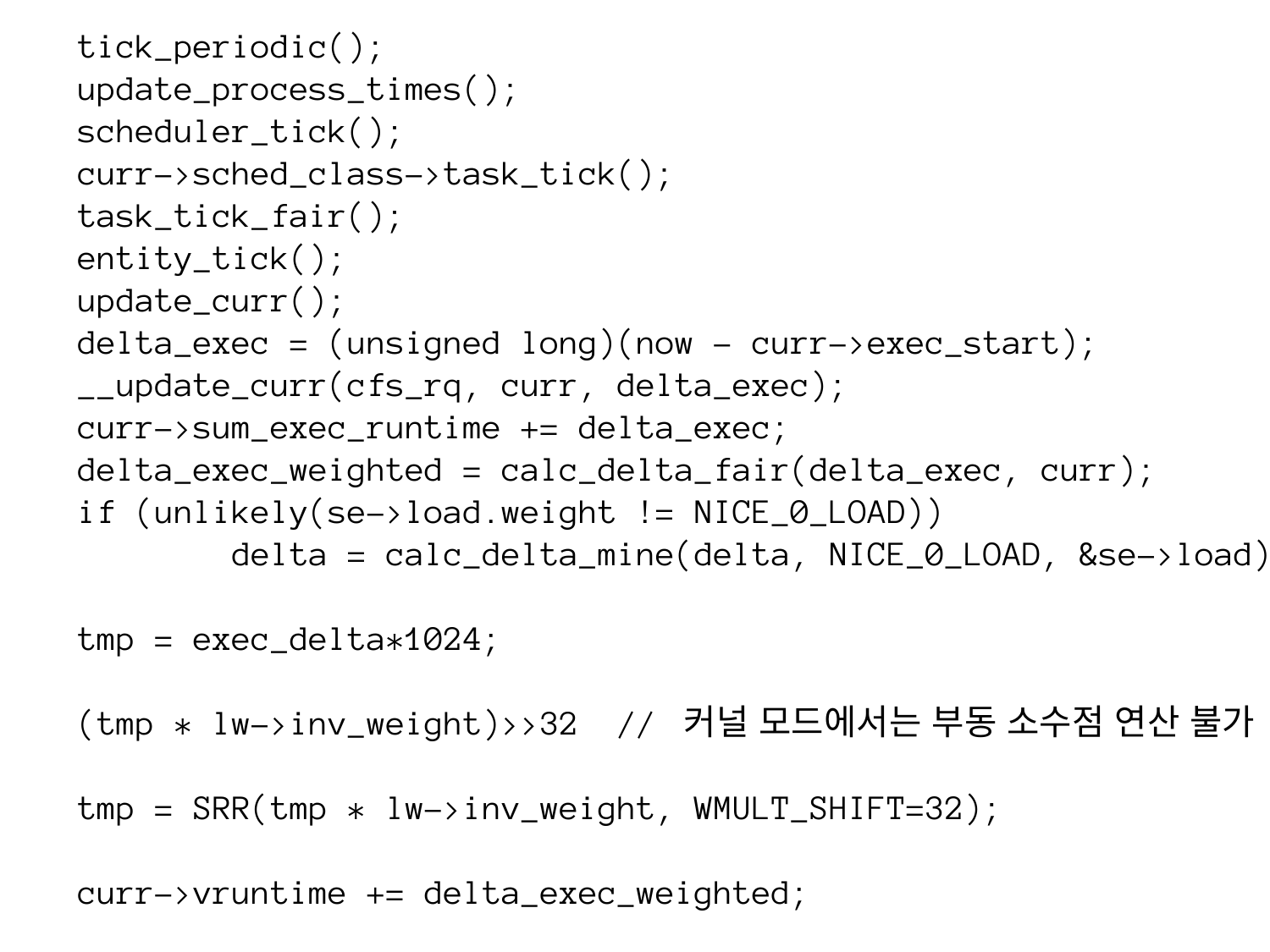

tick_periodic();
update_process_times();
scheduler_tick();
curr->sched_class->task_tick();
task_tick_fair();
entity_tick();
update_curr();
delta_exec = (unsigned long)(now - curr->exec_start);
__update_curr(cfs_rq, curr, delta_exec);
curr->sum_exec_runtime += delta_exec;
delta_exec_weighted = calc_delta_fair(delta_exec, curr);
if (unlikely(se->load.weight != NICE_0_LOAD))
        delta = calc_delta_mine(delta, NICE_0_LOAD, &se->load);

tmp = exec_delta*1024;

(tmp * lw->inv_weight)>>32  // 커널 모드에서는 부동 소수점 연산 불가

tmp = SRR(tmp * lw->inv_weight, WMULT_SHIFT=32);

curr->vruntime += delta_exec_weighted;